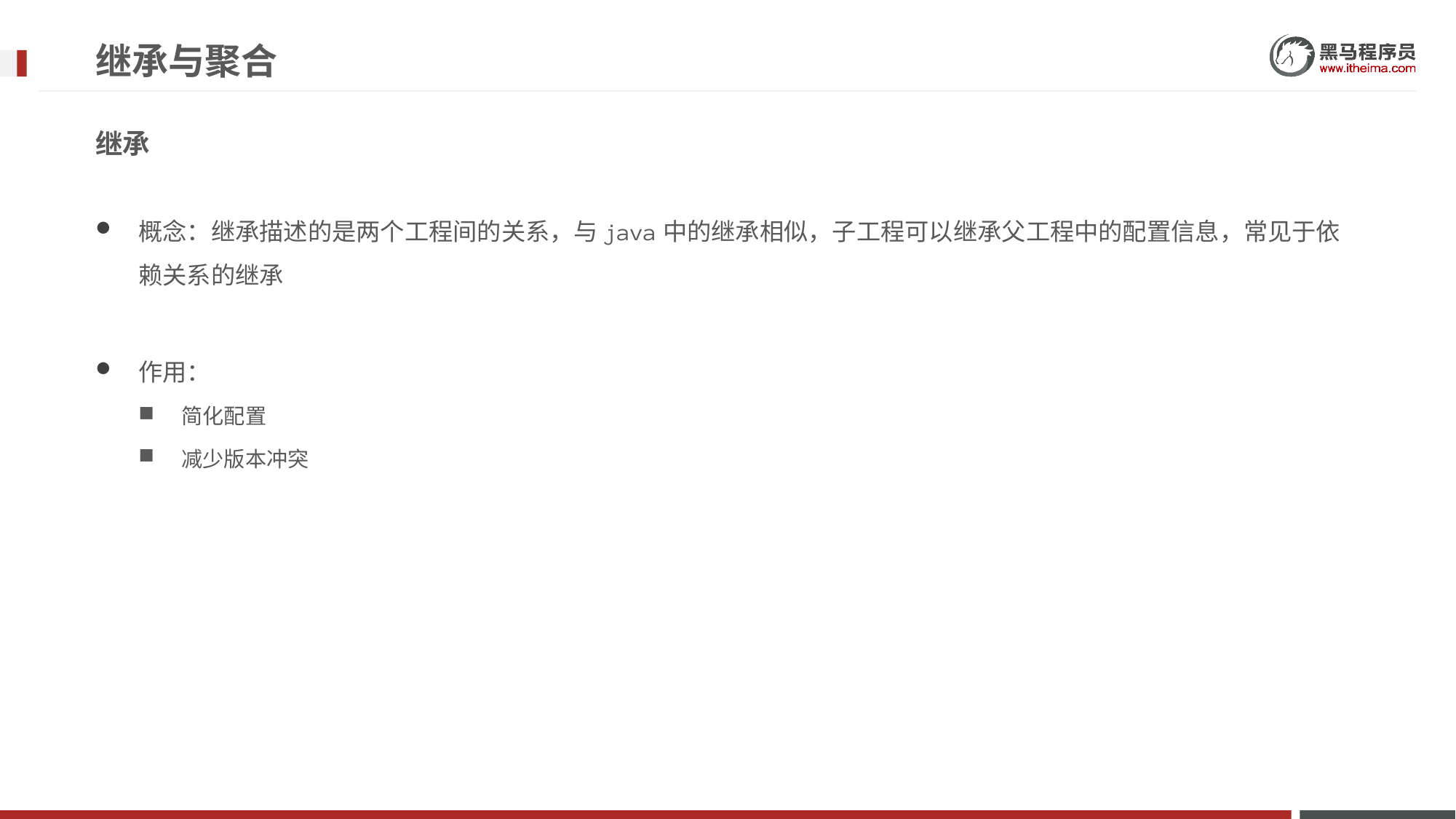

# 继承与聚合
继承
概念：继承描述的是两个工程间的关系，与java中的继承相似，子工程可以继承父工程中的配置信息，常见于依赖关系的继承

作用：
简化配置
减少版本冲突